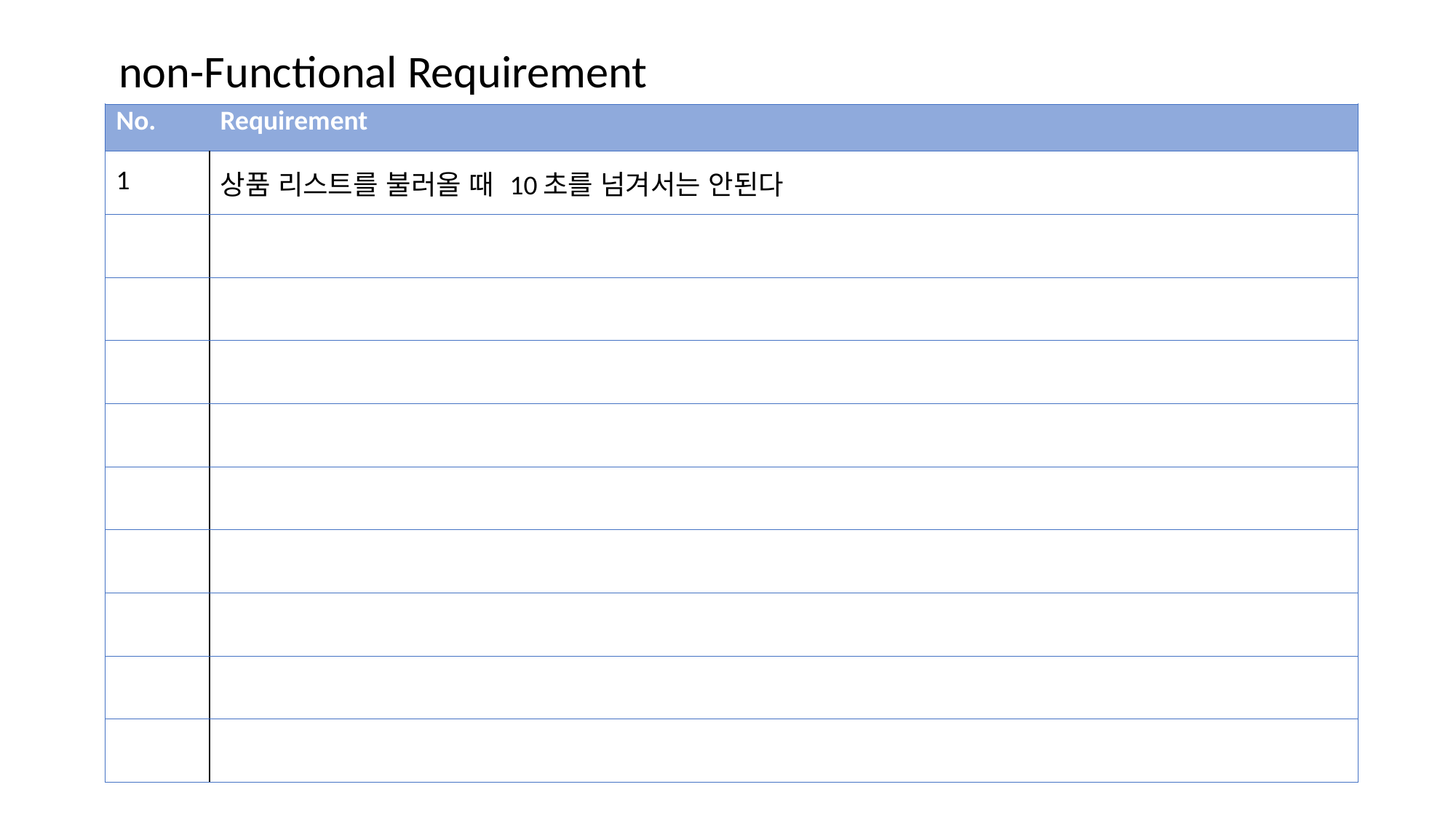

non-Functional Requirement
| No. | Requirement |
| --- | --- |
| 1 | 상품 리스트를 불러올 때 10초를 넘겨서는 안된다 |
|  |  |
|  |  |
|  |  |
|  |  |
|  |  |
|  |  |
|  |  |
|  |  |
|  |  |